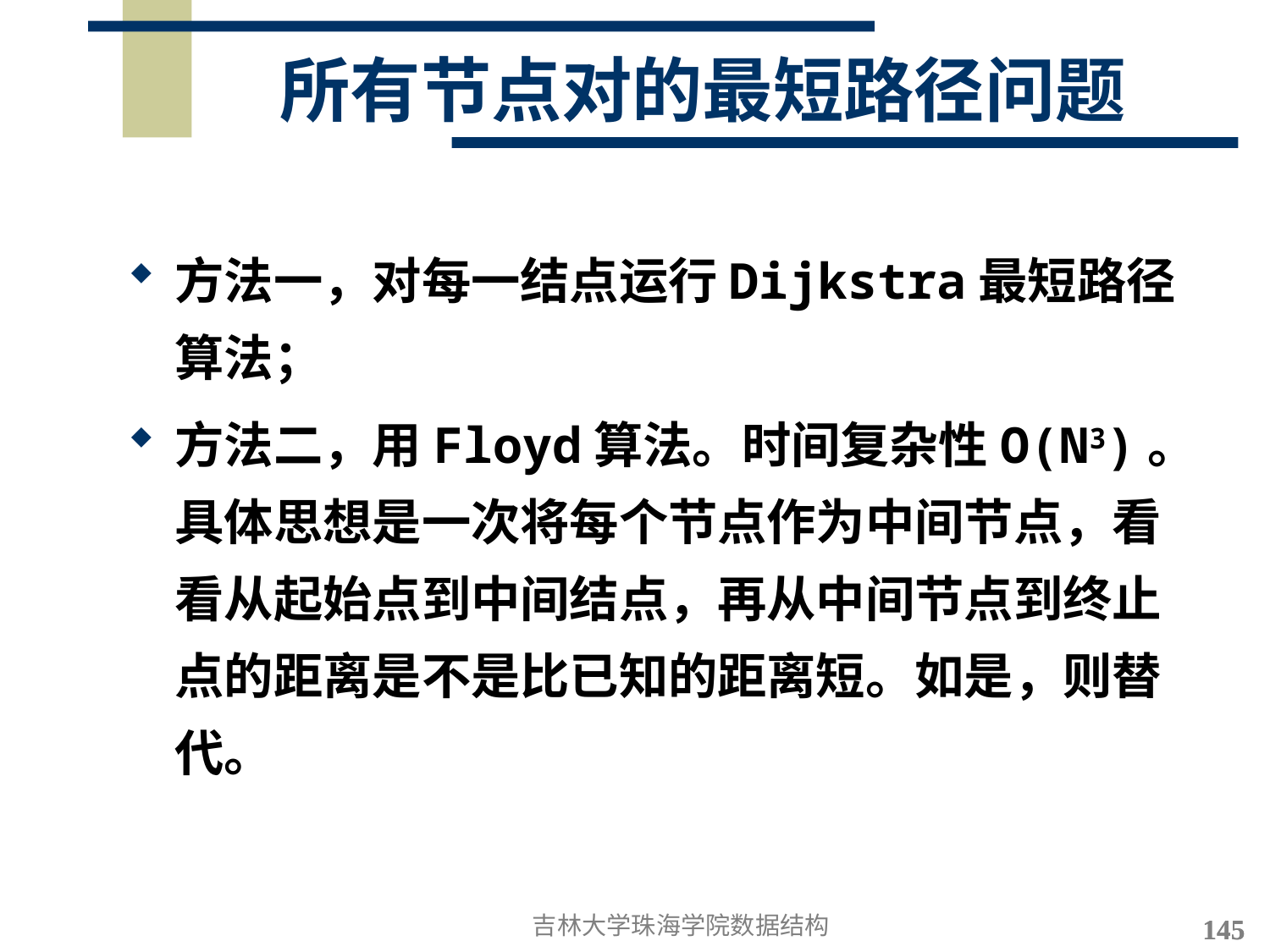

# 所有节点对的最短路径问题
方法一，对每一结点运行Dijkstra最短路径算法；
方法二，用Floyd算法。时间复杂性O(N3)。具体思想是一次将每个节点作为中间节点，看看从起始点到中间结点，再从中间节点到终止点的距离是不是比已知的距离短。如是，则替代。
145
吉林大学珠海学院数据结构